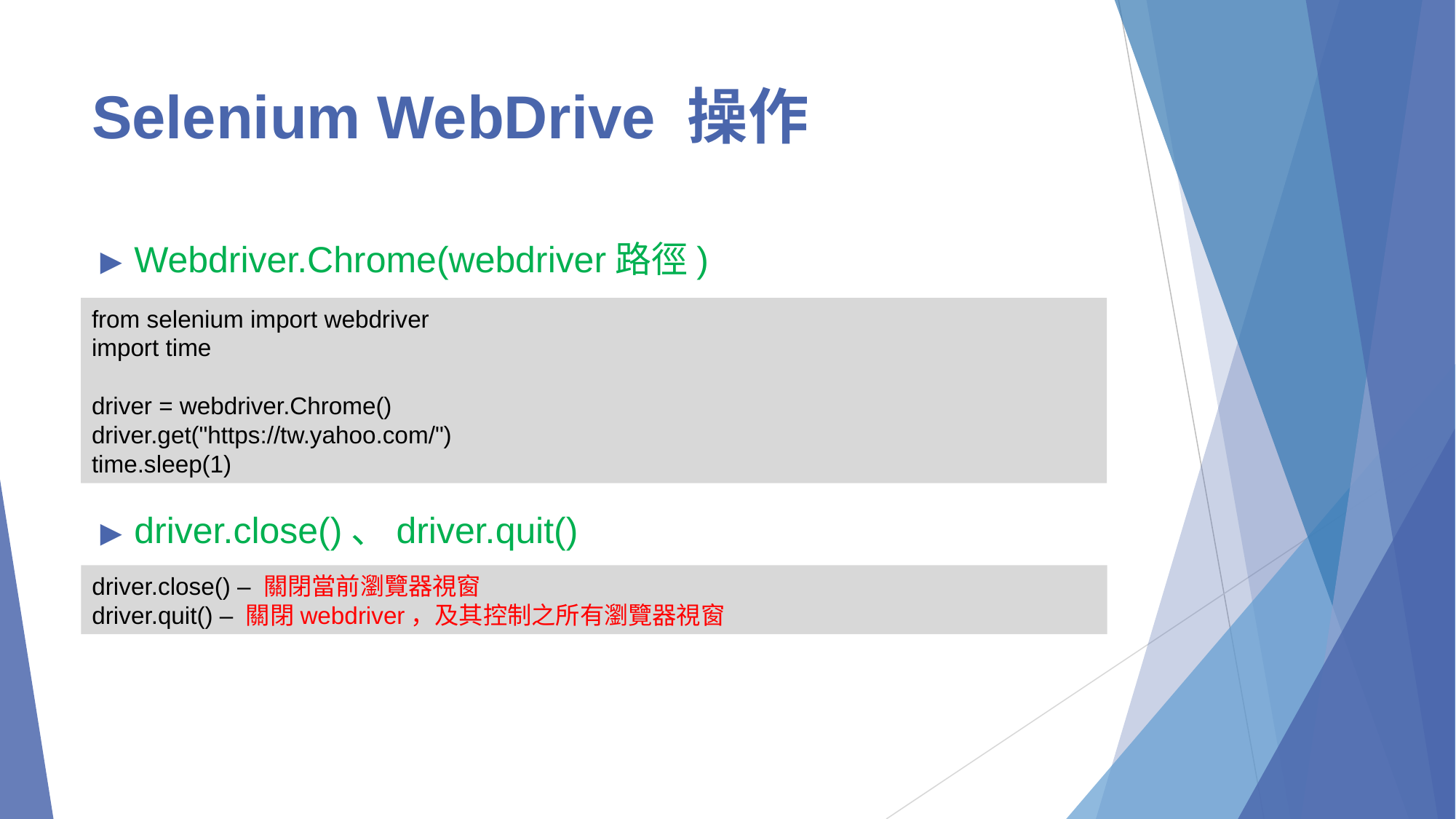

# Selenium WebDrive 操作
Webdriver.Chrome(webdriver路徑)

driver.close()、driver.quit()
from selenium import webdriver
import time

driver = webdriver.Chrome()
driver.get("https://tw.yahoo.com/")
time.sleep(1)
driver.close() – 關閉當前瀏覽器視窗
driver.quit() – 關閉webdriver，及其控制之所有瀏覽器視窗